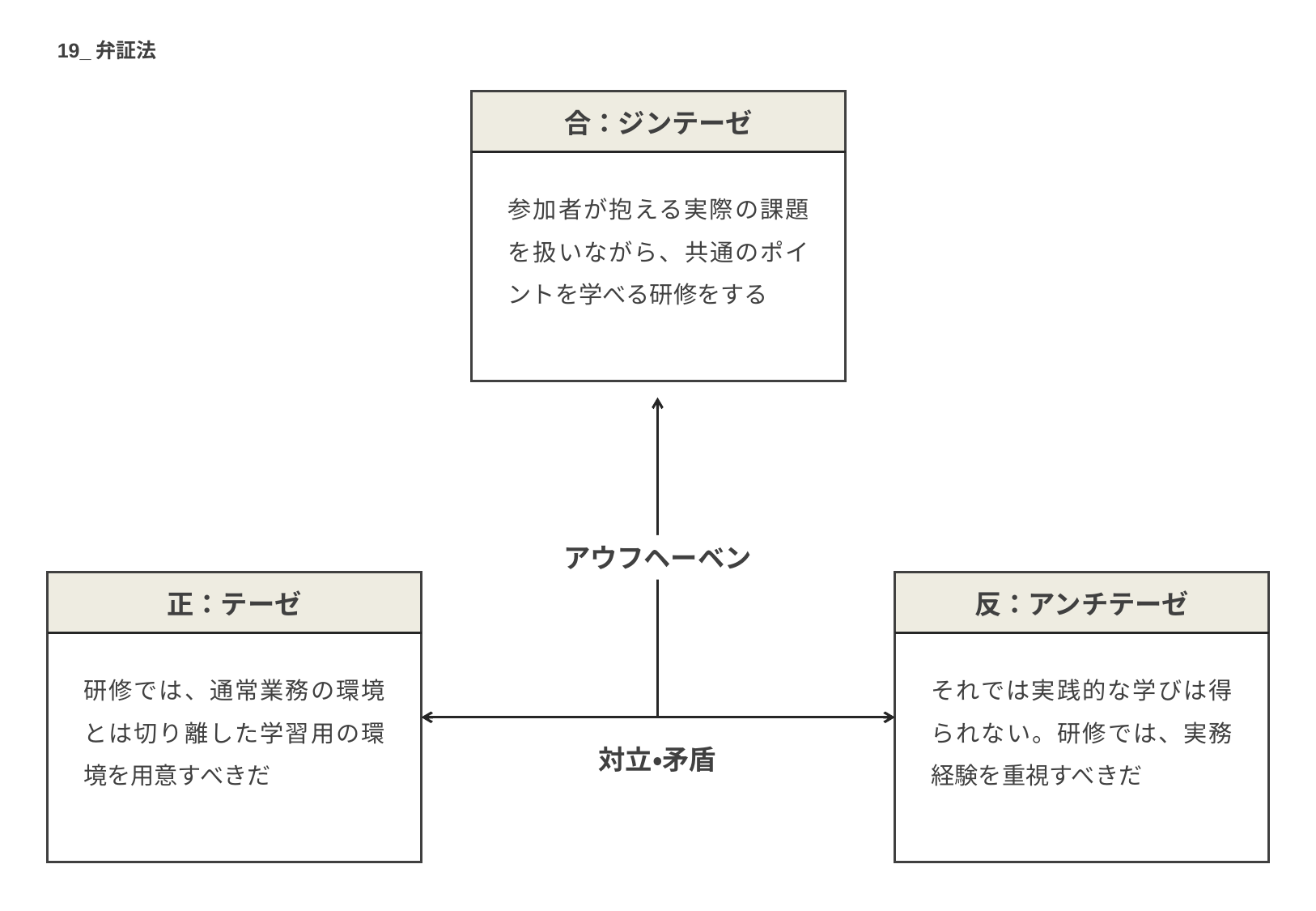

19_弁証法

合：ジンテーゼ
参加者が抱える実際の課題を扱いながら、共通のポイントを学べる研修をする
アウフヘーベン

正：テーゼ
研修では、通常業務の環境とは切り離した学習用の環境を用意すべきだ

反：アンチテーゼ
それでは実践的な学びは得られない。研修では、実務経験を重視すべきだ
対立・矛盾